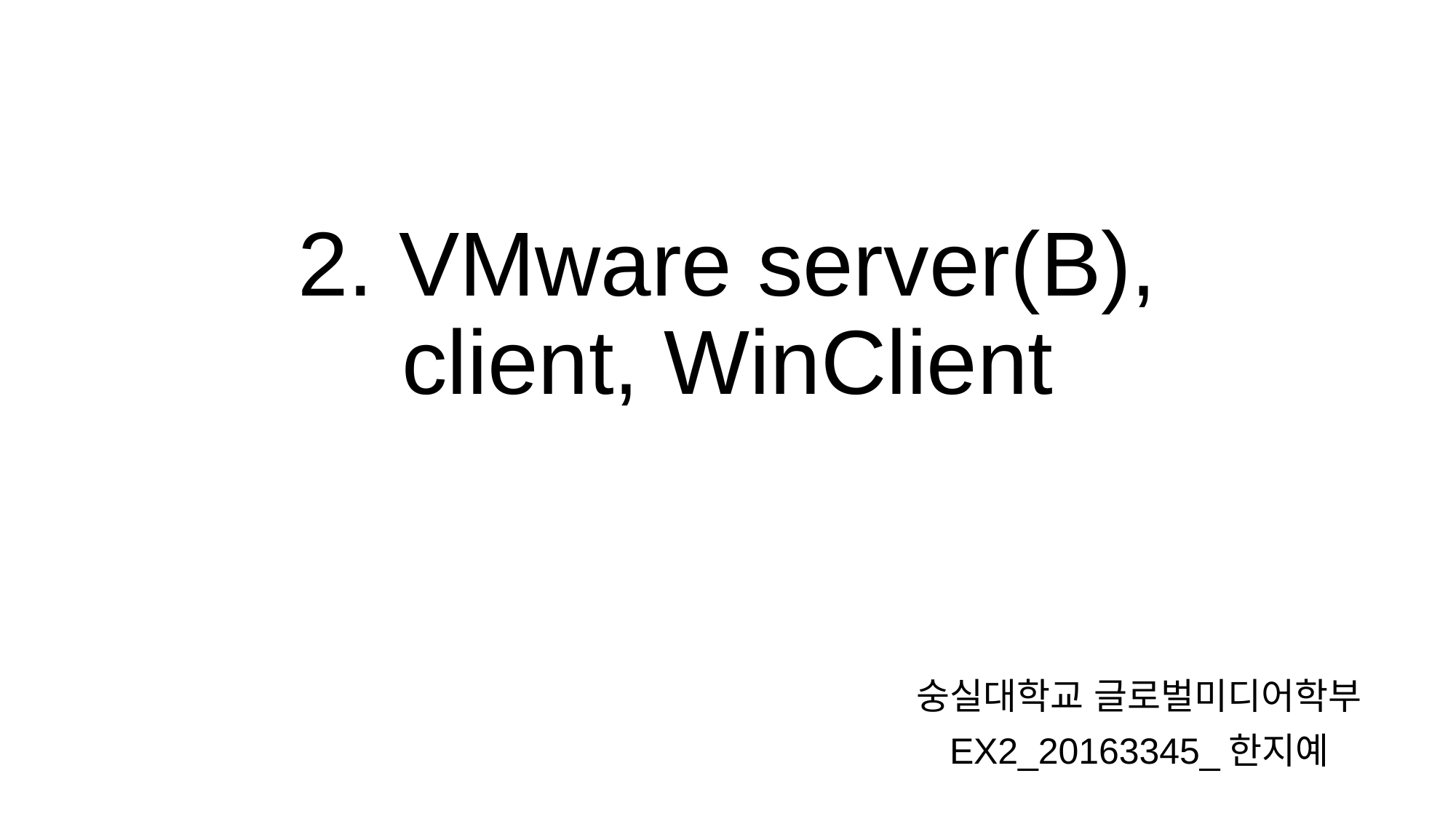

# 2. VMware server(B), client, WinClient
숭실대학교 글로벌미디어학부
EX2_20163345_한지예